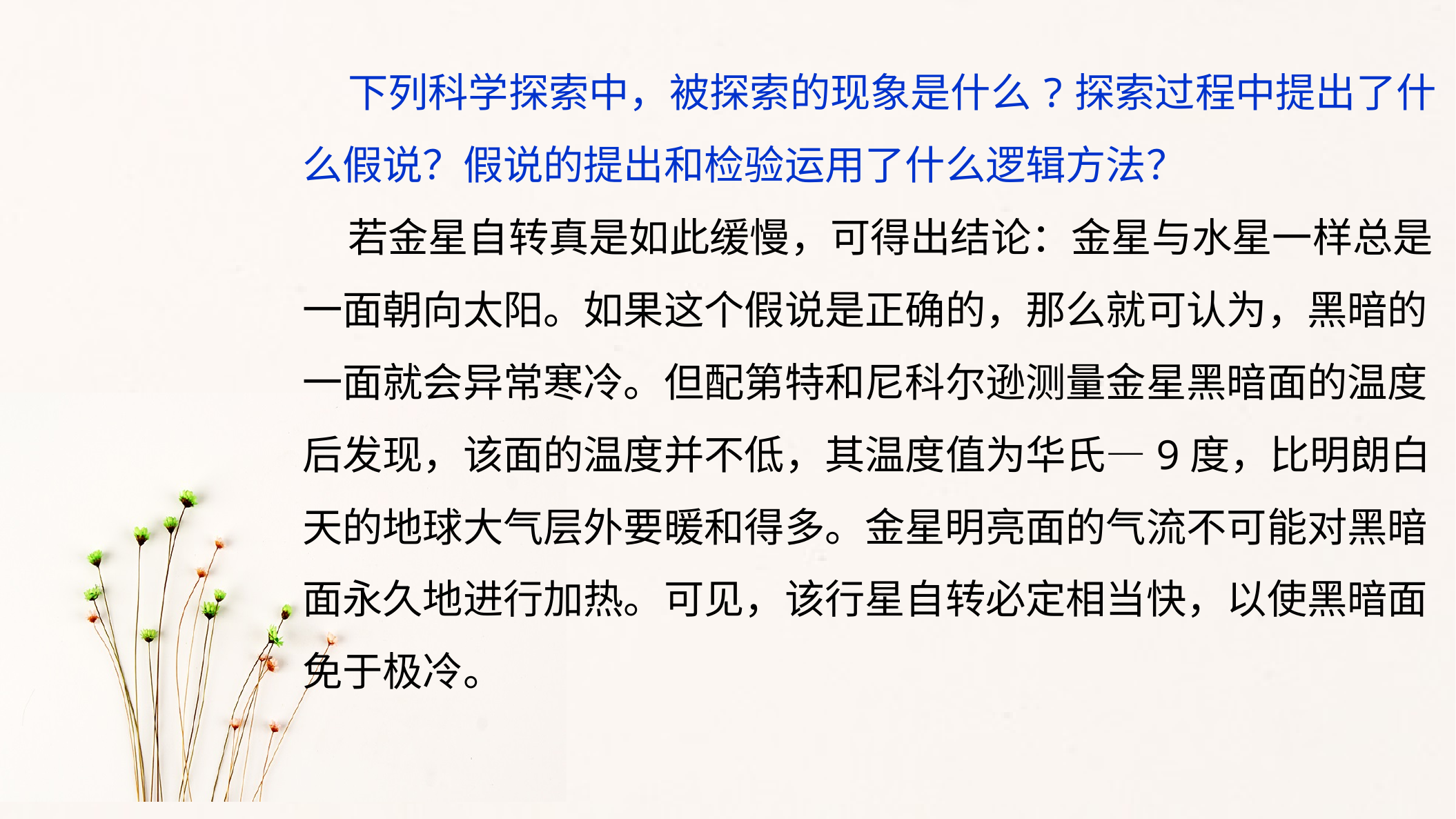

下列科学探索中，被探索的现象是什么?探索过程中提出了什么假说？假说的提出和检验运用了什么逻辑方法？
    若金星自转真是如此缓慢，可得出结论：金星与水星一样总是一面朝向太阳。如果这个假说是正确的，那么就可认为，黑暗的一面就会异常寒冷。但配第特和尼科尔逊测量金星黑暗面的温度后发现，该面的温度并不低，其温度值为华氏―9度，比明朗白天的地球大气层外要暖和得多。金星明亮面的气流不可能对黑暗面永久地进行加热。可见，该行星自转必定相当快，以使黑暗面免于极冷。